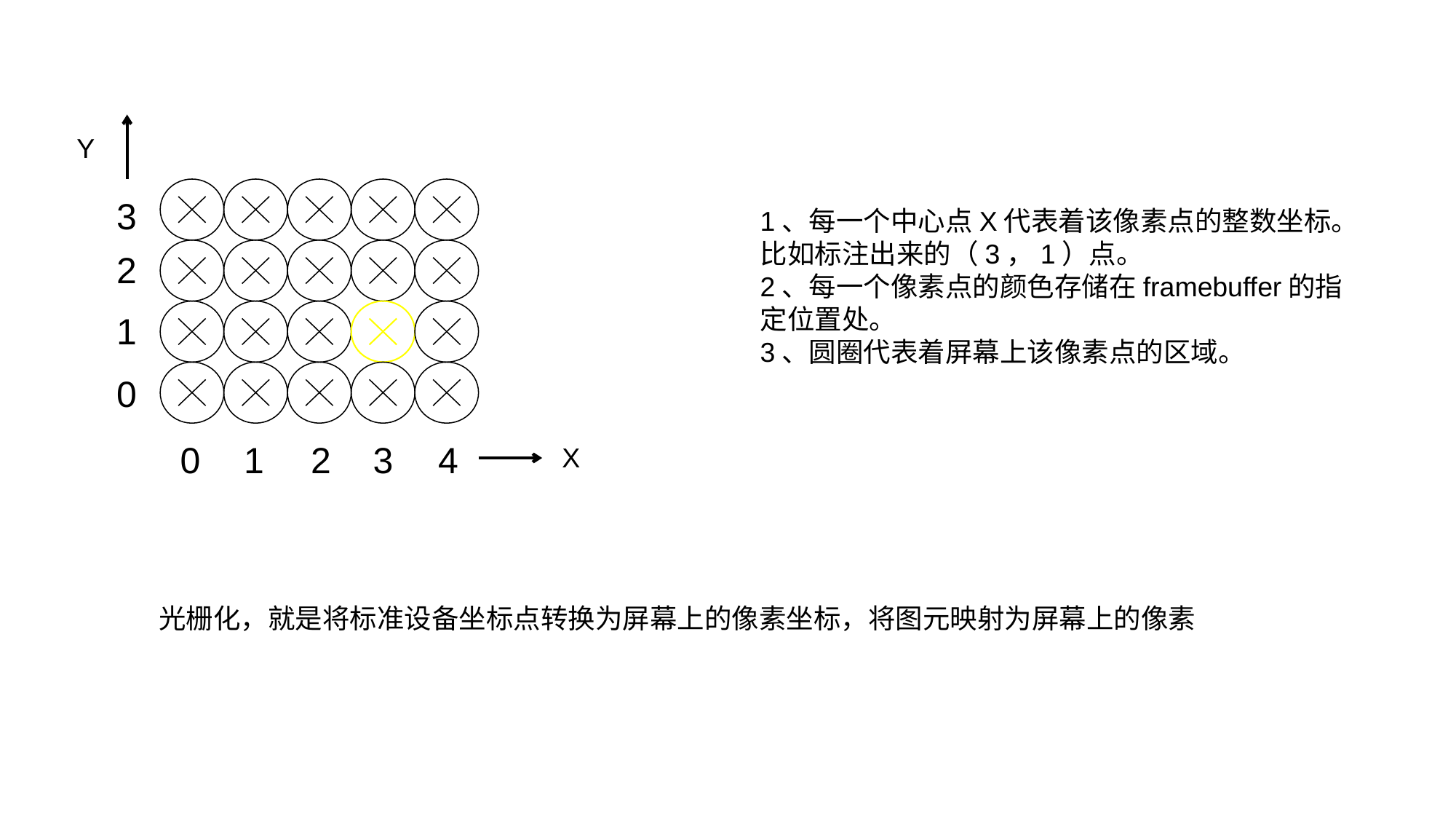

Y

3

2

1

0
0
1
2
3
4
X
1、每一个中心点X代表着该像素点的整数坐标。比如标注出来的（3，1）点。
2、每一个像素点的颜色存储在framebuffer的指定位置处。
3、圆圈代表着屏幕上该像素点的区域。

光栅化，就是将标准设备坐标点转换为屏幕上的像素坐标，将图元映射为屏幕上的像素